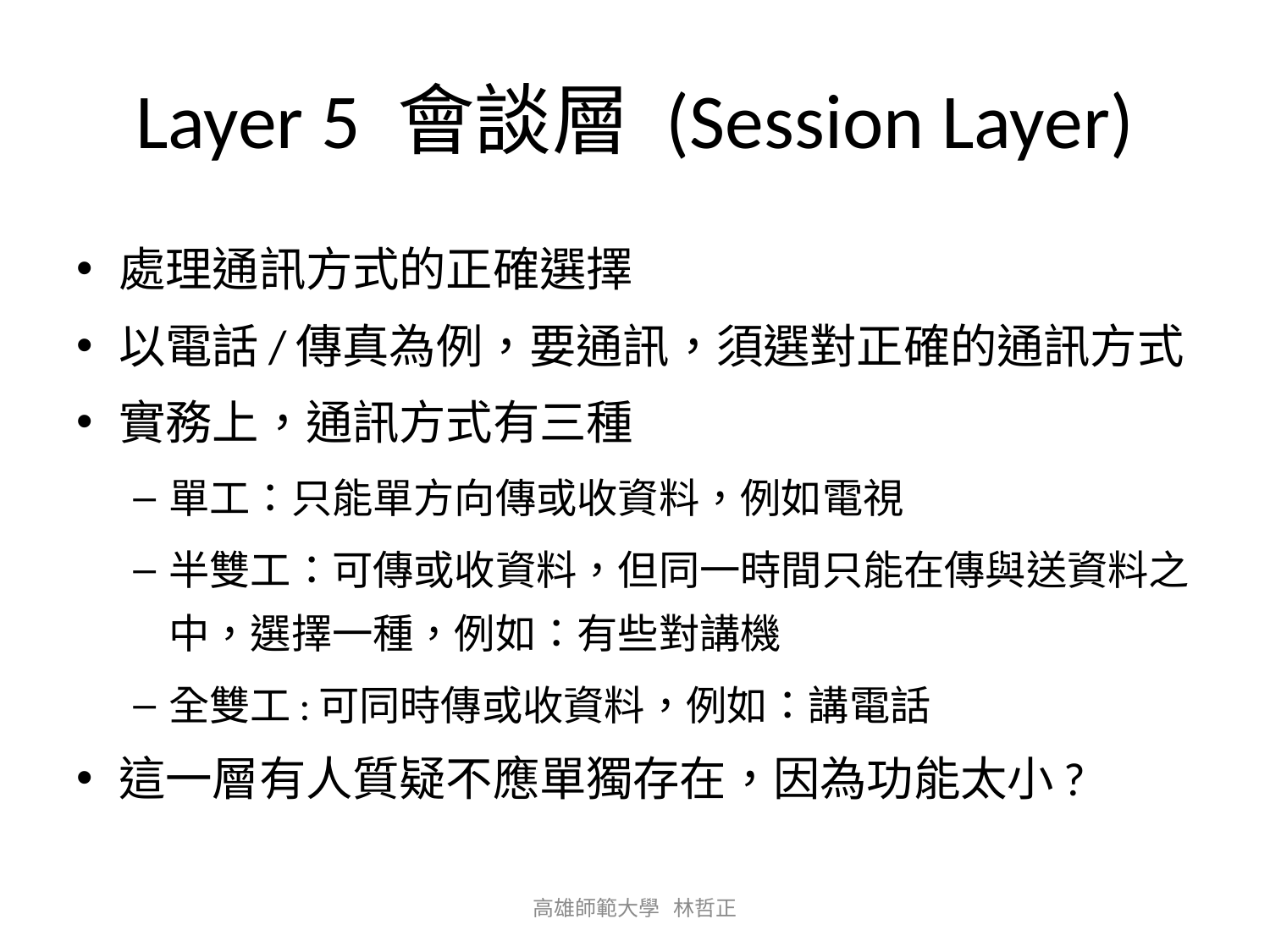

# Layer 5 會談層 (Session Layer)
處理通訊方式的正確選擇
以電話/傳真為例，要通訊，須選對正確的通訊方式
實務上，通訊方式有三種
單工：只能單方向傳或收資料，例如電視
半雙工：可傳或收資料，但同一時間只能在傳與送資料之中，選擇一種，例如：有些對講機
全雙工:可同時傳或收資料，例如：講電話
這一層有人質疑不應單獨存在，因為功能太小?

高雄師範大學  林哲正